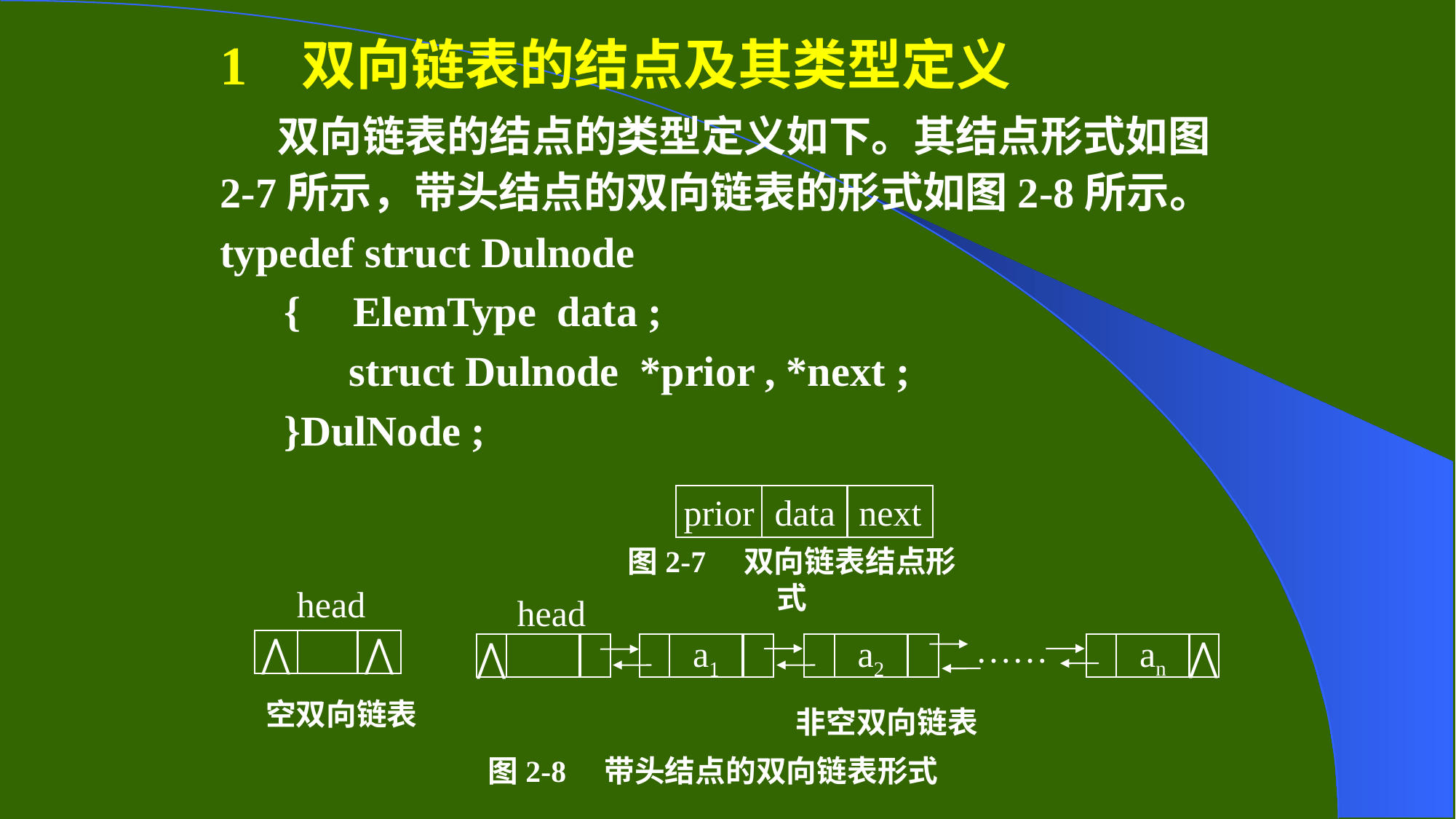

# 1   双向链表的结点及其类型定义
     双向链表的结点的类型定义如下。其结点形式如图2-7所示，带头结点的双向链表的形式如图2-8所示。
typedef struct Dulnode
{     ElemType  data ;
struct Dulnode  *prior , *next ;
}DulNode ;
prior
data
next
图2-7    双向链表结点形式
head
⋀
⋀

空双向链表
head
⋀

an
⋀

a1

a2

非空双向链表
……
图2-8    带头结点的双向链表形式